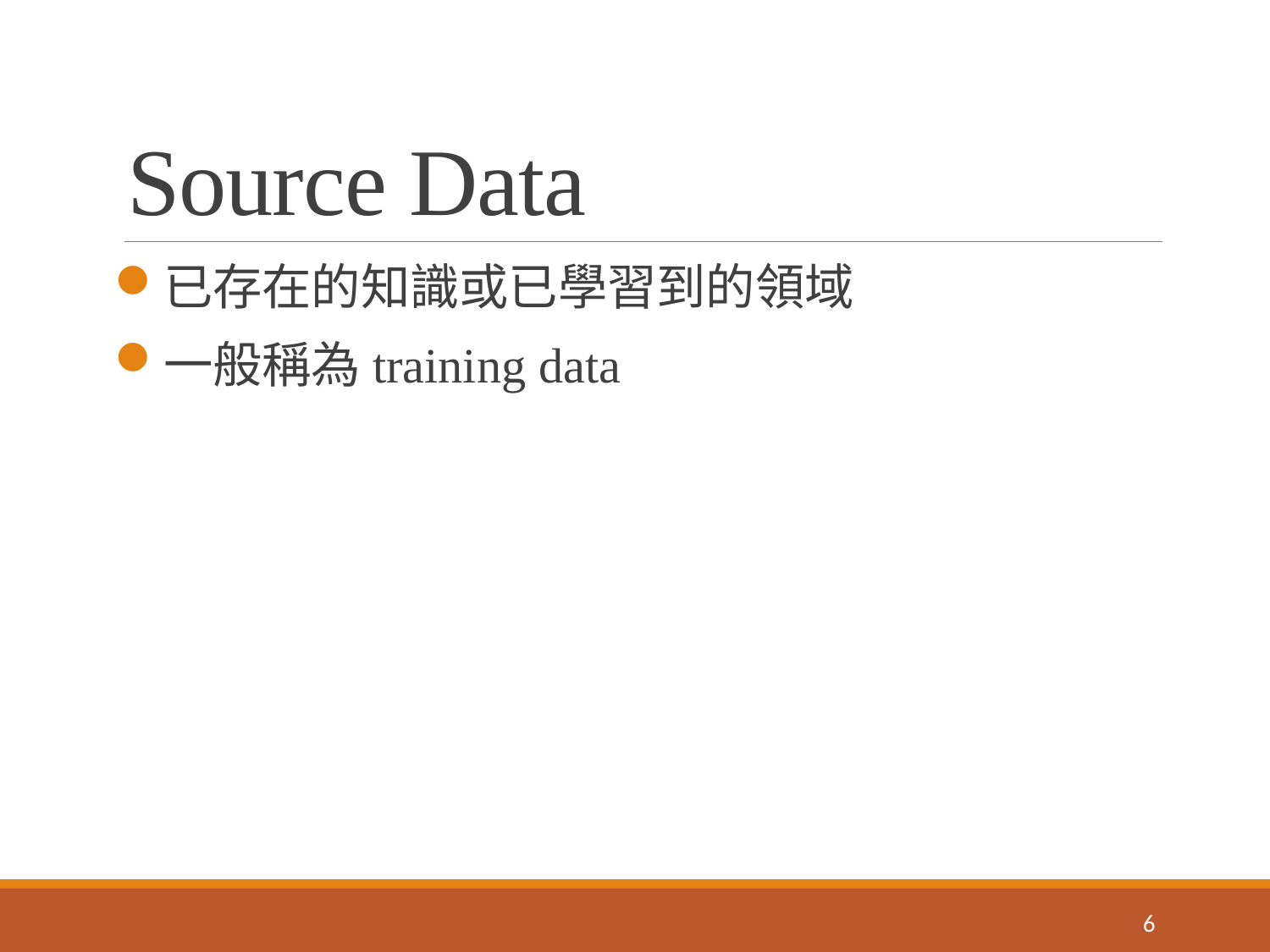

# Source Data
已存在的知識或已學習到的領域
一般稱為training data

6